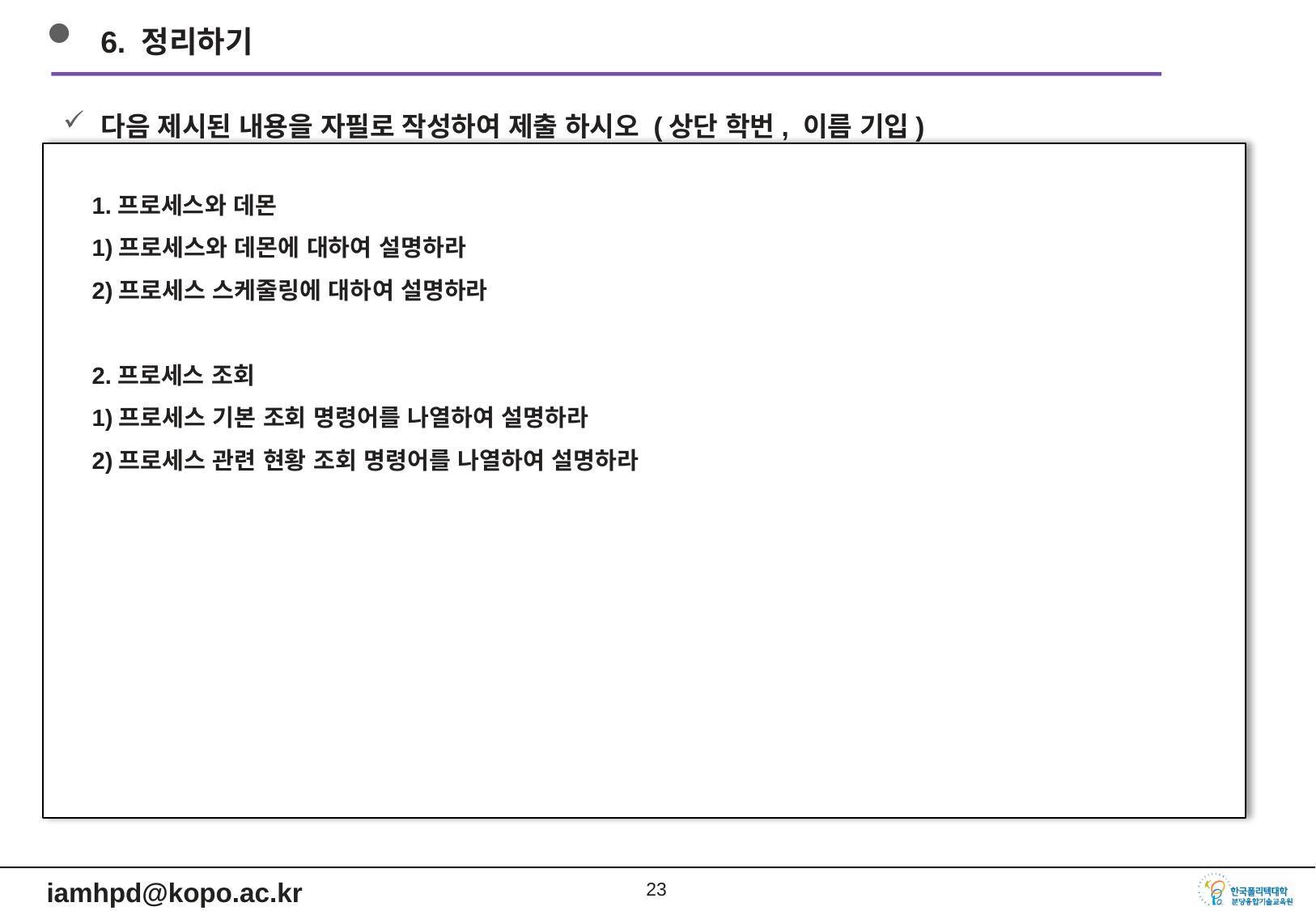

6. 정리하기
다음 제시된 내용을 자필로 작성하여 제출 하시오 (상단 학번, 이름 기입)

1.프로세스와 데몬
1)프로세스와 데몬에 대하여 설명하라
2)프로세스 스케줄링에 대하여 설명하라

2.프로세스 조회
1)프로세스 기본 조회 명령어를 나열하여 설명하라
2)프로세스 관련 현황 조회 명령어를 나열하여 설명하라
23